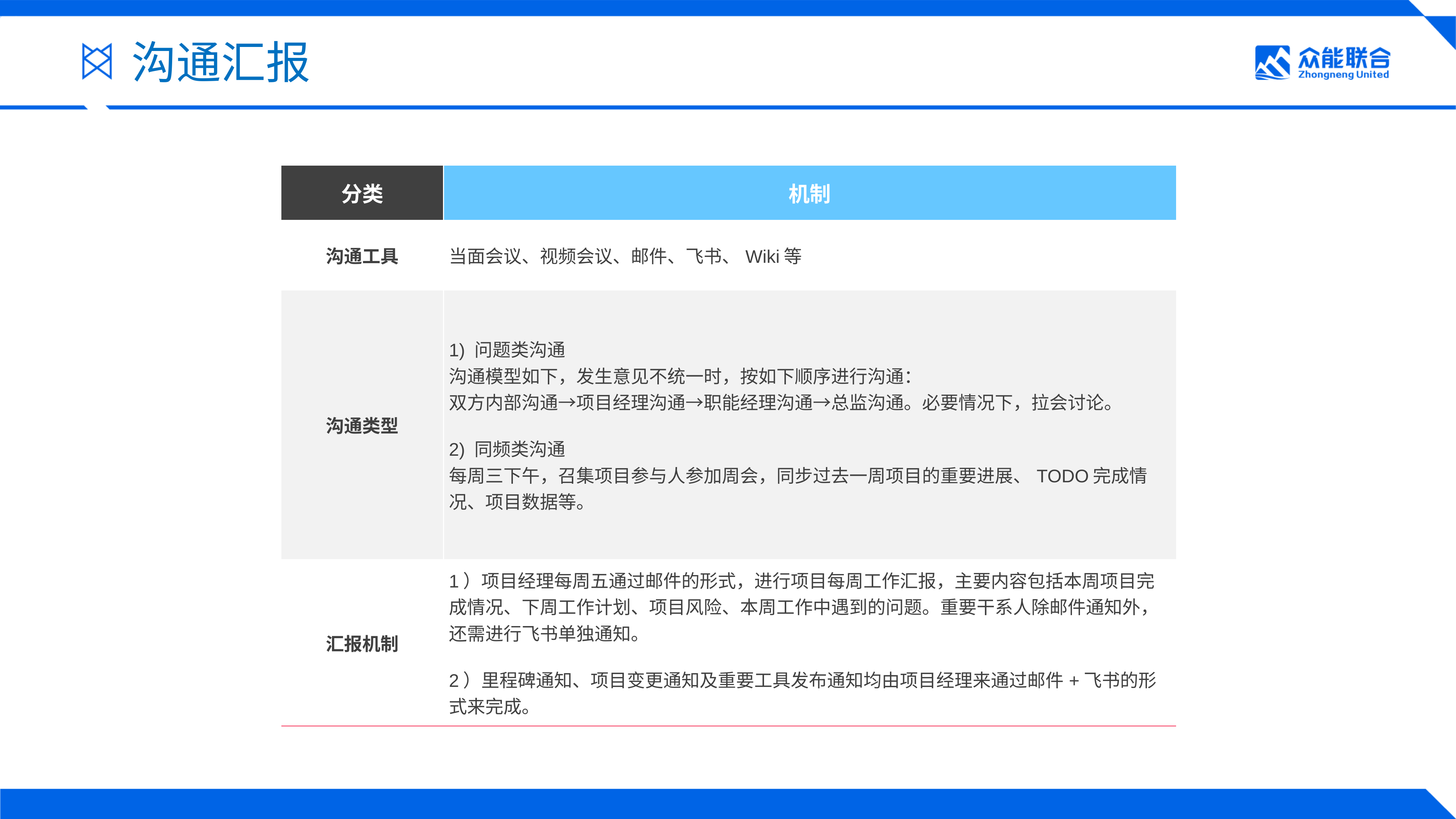

沟通汇报
| 分类 | 机制 |
| --- | --- |
| 沟通工具 | 当面会议、视频会议、邮件、飞书、Wiki等 |
| 沟通类型 | 1) 问题类沟通 沟通模型如下，发生意见不统一时，按如下顺序进行沟通： 双方内部沟通→项目经理沟通→职能经理沟通→总监沟通。必要情况下，拉会讨论。 2) 同频类沟通 每周三下午，召集项目参与人参加周会，同步过去一周项目的重要进展、TODO完成情况、项目数据等。 |
| 汇报机制 | 1）项目经理每周五通过邮件的形式，进行项目每周工作汇报，主要内容包括本周项目完成情况、下周工作计划、项目风险、本周工作中遇到的问题。重要干系人除邮件通知外，还需进行飞书单独通知。 2）里程碑通知、项目变更通知及重要工具发布通知均由项目经理来通过邮件+飞书的形式来完成。 |